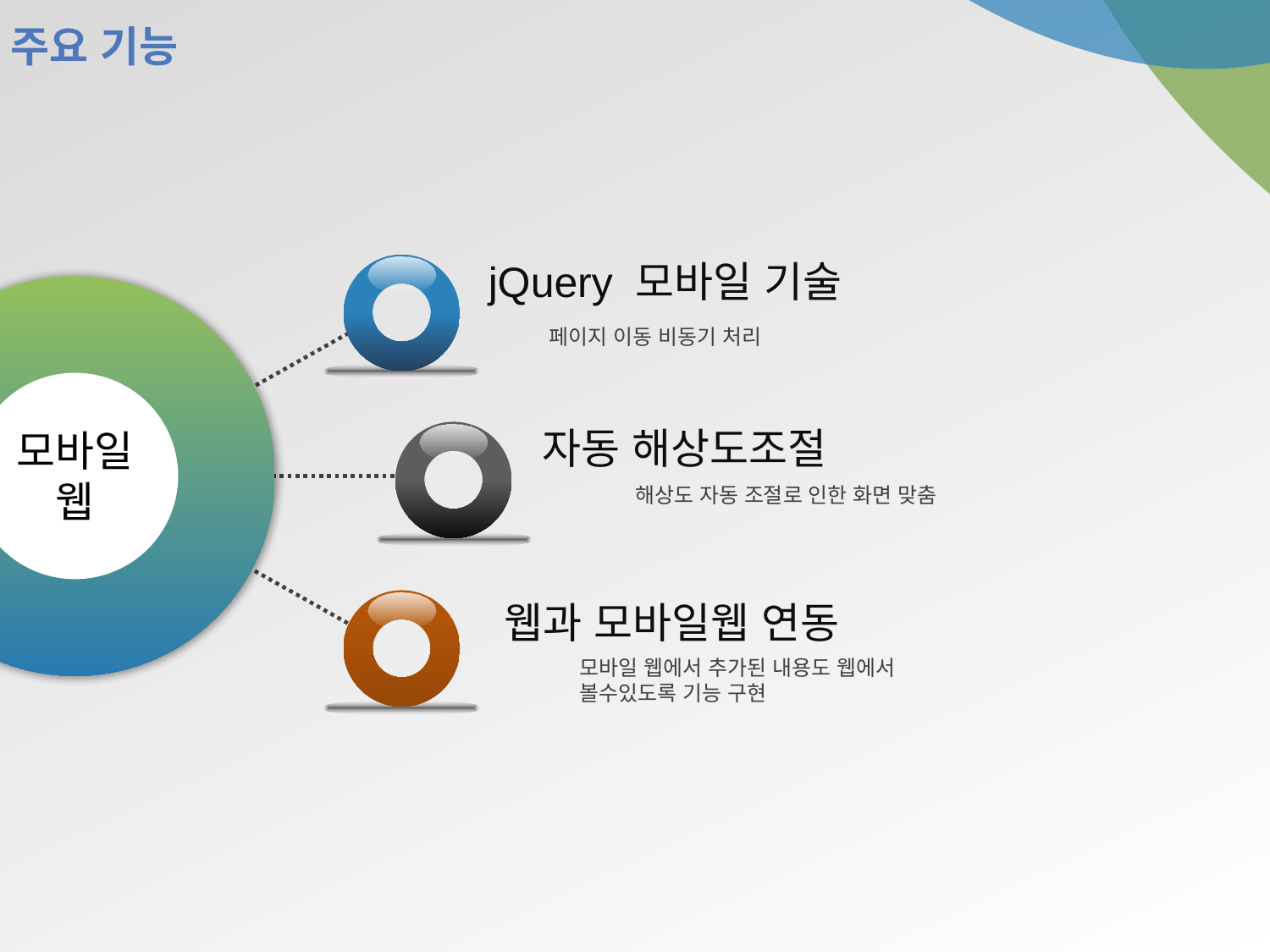

# 주요 기능
jQuery 모바일 기술

페이지 이동 비동기 처리
자동 해상도조절
모바일
웹

해상도 자동 조절로 인한 화면 맞춤

웹과 모바일웹 연동
모바일 웹에서 추가된 내용도 웹에서
볼수있도록 기능 구현